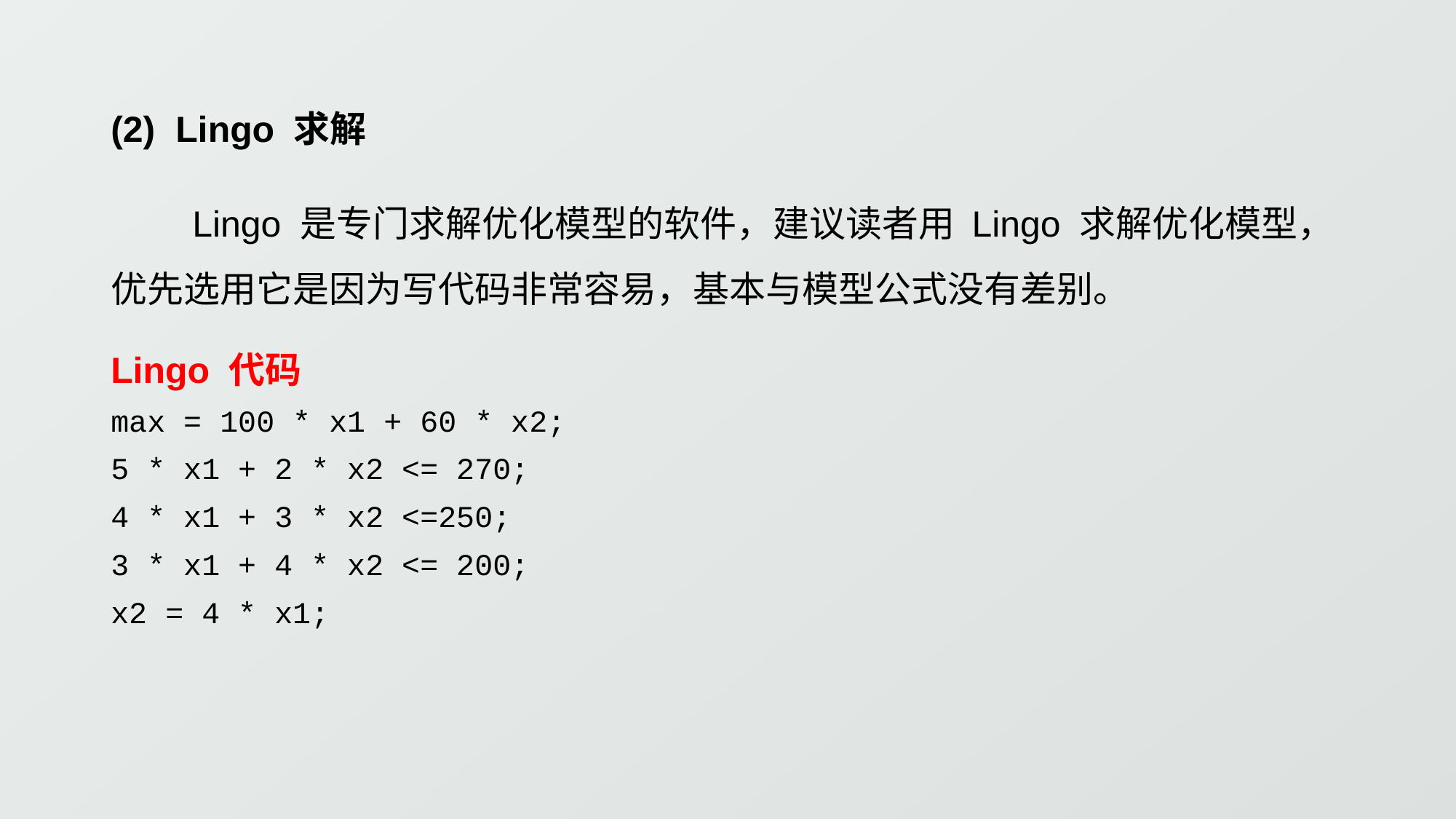

# (2)  Lingo 求解
        Lingo 是专门求解优化模型的软件，建议读者用 Lingo 求解优化模型，优先选用它是因为写代码非常容易，基本与模型公式没有差别。
Lingo 代码
max = 100 * x1 + 60 * x2;
5 * x1 + 2 * x2 <= 270;
4 * x1 + 3 * x2 <=250;
3 * x1 + 4 * x2 <= 200;
x2 = 4 * x1;